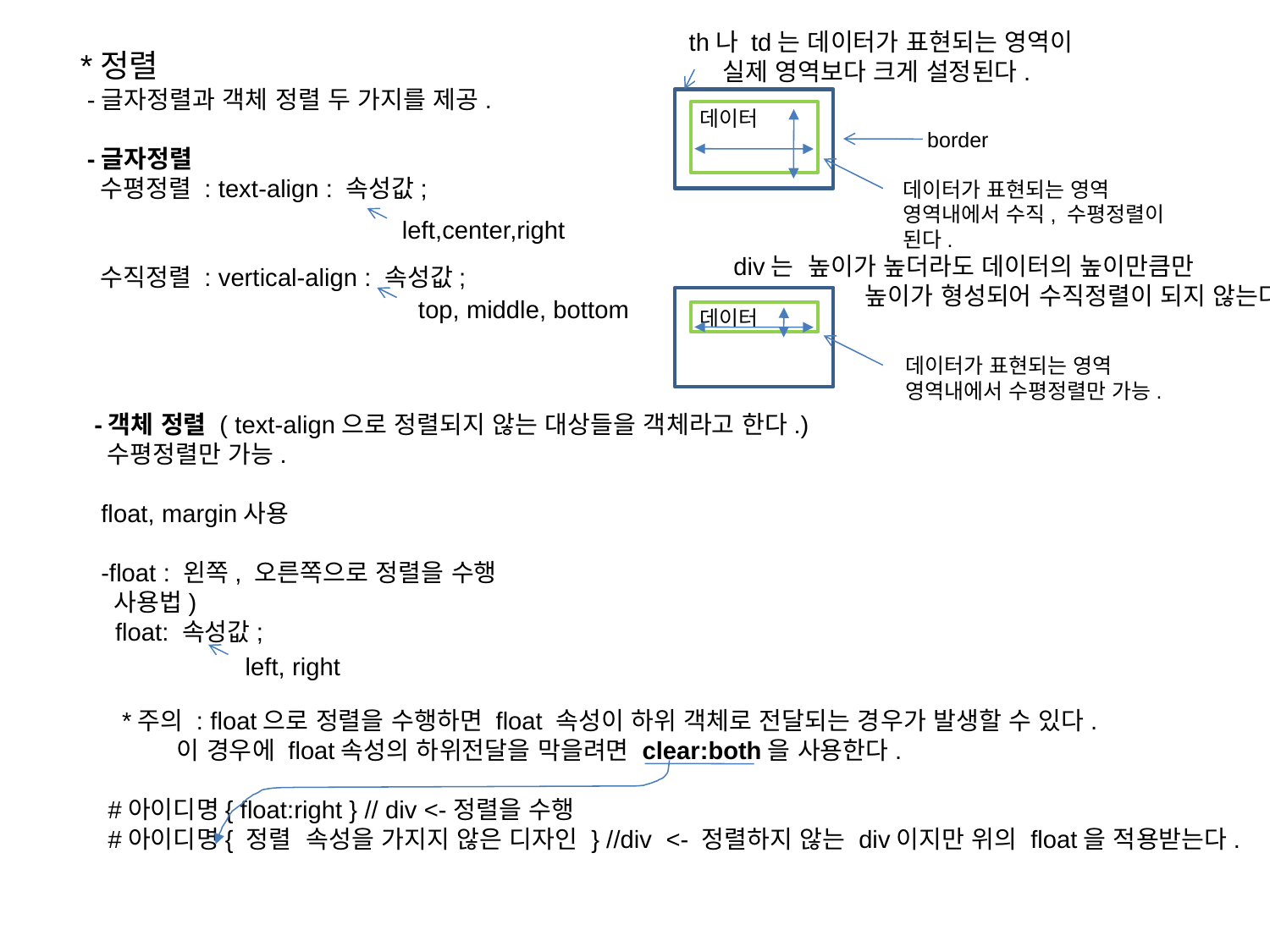

th나 td는 데이터가 표현되는 영역이
    실제 영역보다 크게 설정된다.
*정렬
 -글자정렬과 객체 정렬 두 가지를 제공.

 -글자정렬
  수평정렬 : text-align : 속성값;

  수직정렬 : vertical-align : 속성값;

  -객체 정렬 ( text-align으로 정렬되지 않는 대상들을 객체라고 한다.)
   수평정렬만 가능.

   float, margin사용

   -float : 왼쪽, 오른쪽으로 정렬을 수행
    사용법)
     float: 속성값;

      *주의 : float으로 정렬을 수행하면 float 속성이 하위 객체로 전달되는 경우가 발생할 수 있다.
             이 경우에 float속성의 하위전달을 막을려면 clear:both을 사용한다.

    #아이디명{ float:right } // div <-정렬을 수행
    #아이디명{ 정렬  속성을 가지지 않은 디자인 } //div  <- 정렬하지 않는 div이지만 위의 float을 적용받는다.

데이터

border
데이터가 표현되는 영역
영역내에서 수직, 수평정렬이
된다.
left,center,right
div는  높이가 높더라도 데이터의 높이만큼만
                  높이가 형성되어 수직정렬이 되지 않는다.
top, middle, bottom

데이터

데이터가 표현되는 영역
영역내에서 수평정렬만 가능.
left, right